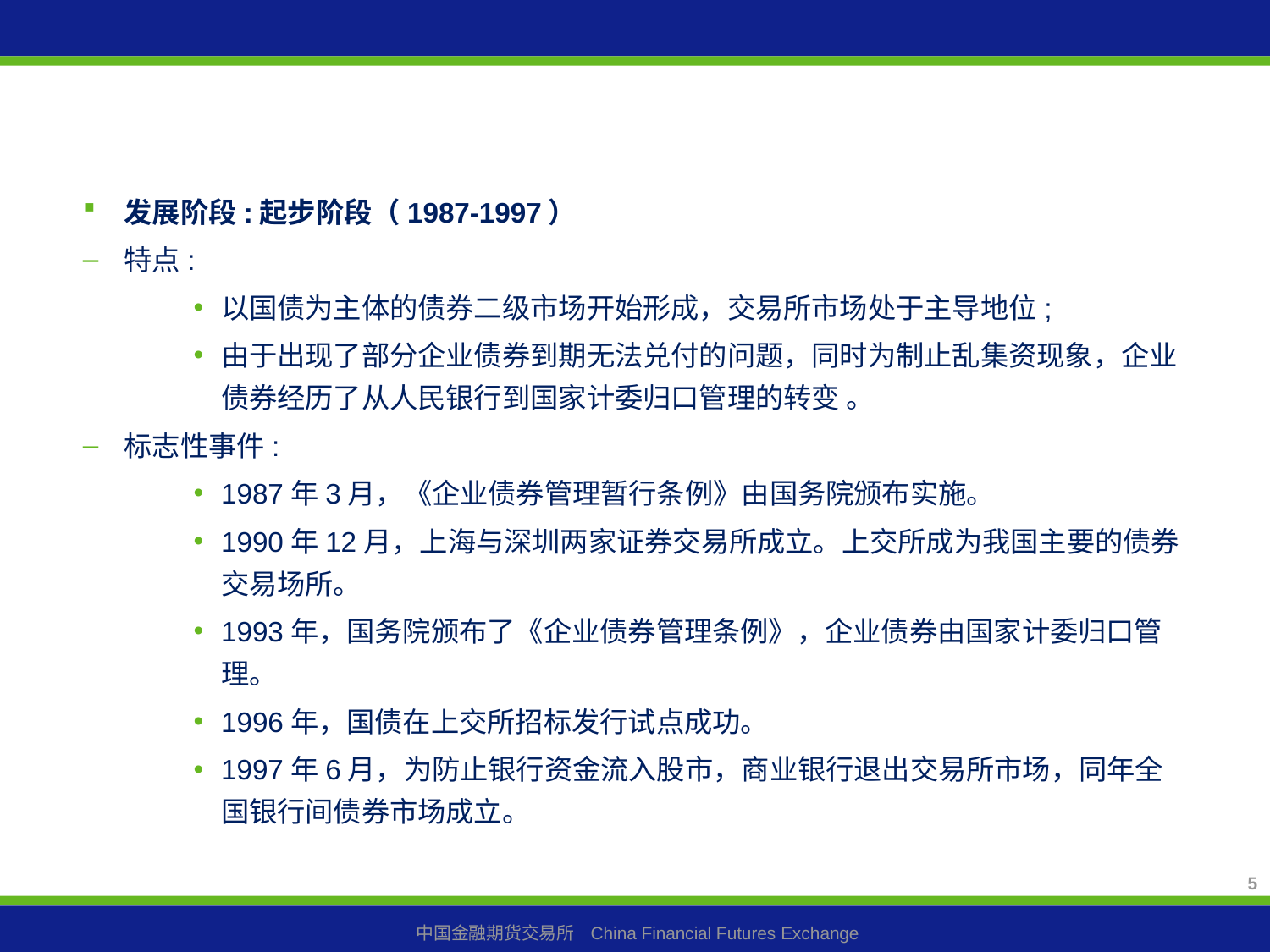

发展阶段:起步阶段（1987-1997）
特点:
以国债为主体的债券二级市场开始形成，交易所市场处于主导地位;
由于出现了部分企业债券到期无法兑付的问题，同时为制止乱集资现象，企业债券经历了从人民银行到国家计委归口管理的转变 。
标志性事件:
1987年3月，《企业债券管理暂行条例》由国务院颁布实施。
1990年12月，上海与深圳两家证券交易所成立。上交所成为我国主要的债券交易场所。
1993年，国务院颁布了《企业债券管理条例》，企业债券由国家计委归口管理。
1996年，国债在上交所招标发行试点成功。
1997年6月，为防止银行资金流入股市，商业银行退出交易所市场，同年全国银行间债券市场成立。

5